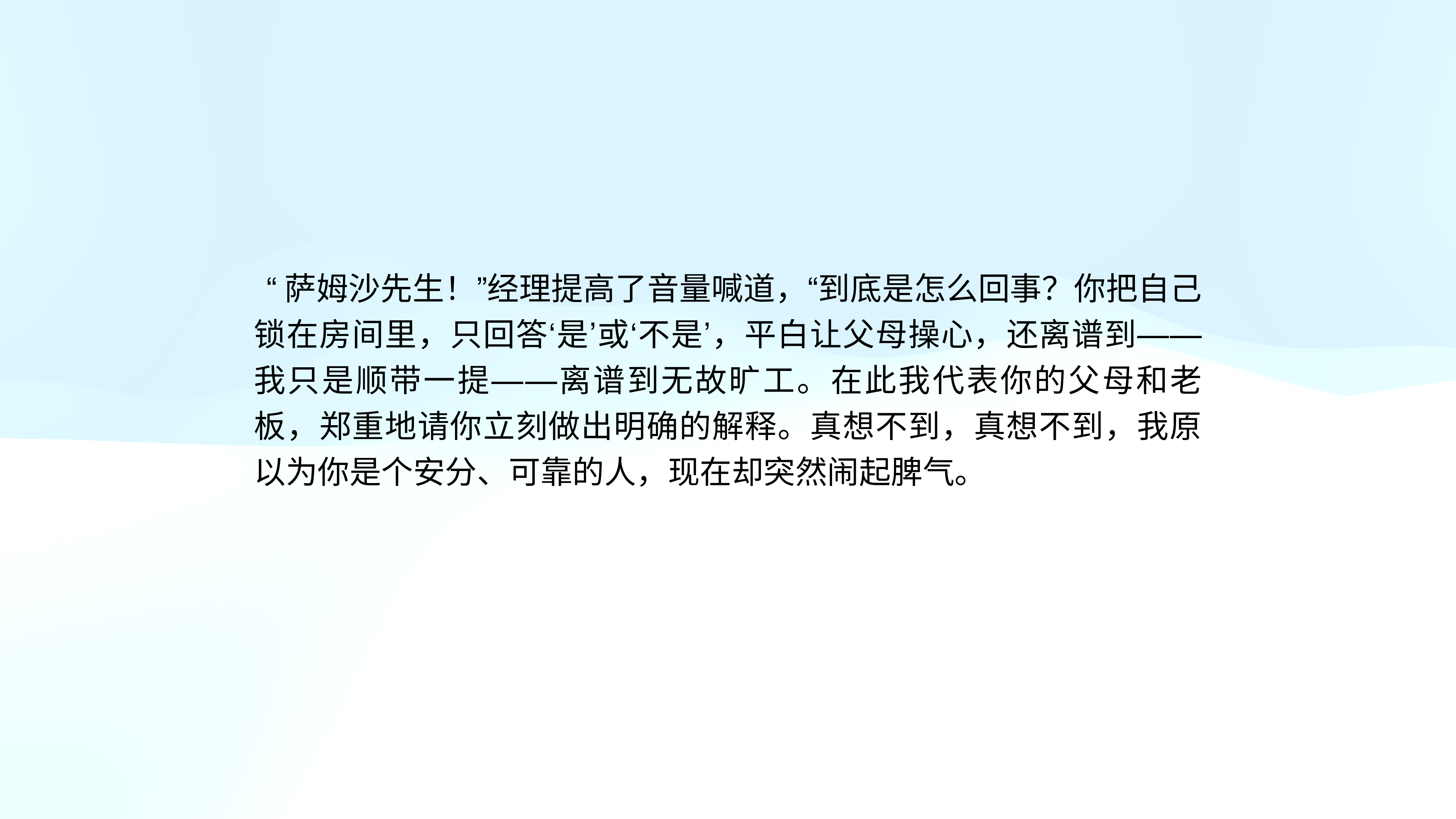

“萨姆沙先生！”经理提高了音量喊道，“到底是怎么回事？你把自己锁在房间里，只回答‘是’或‘不是’，平白让父母操心，还离谱到——我只是顺带一提——离谱到无故旷工。在此我代表你的父母和老板，郑重地请你立刻做出明确的解释。真想不到，真想不到，我原以为你是个安分、可靠的人，现在却突然闹起脾气。